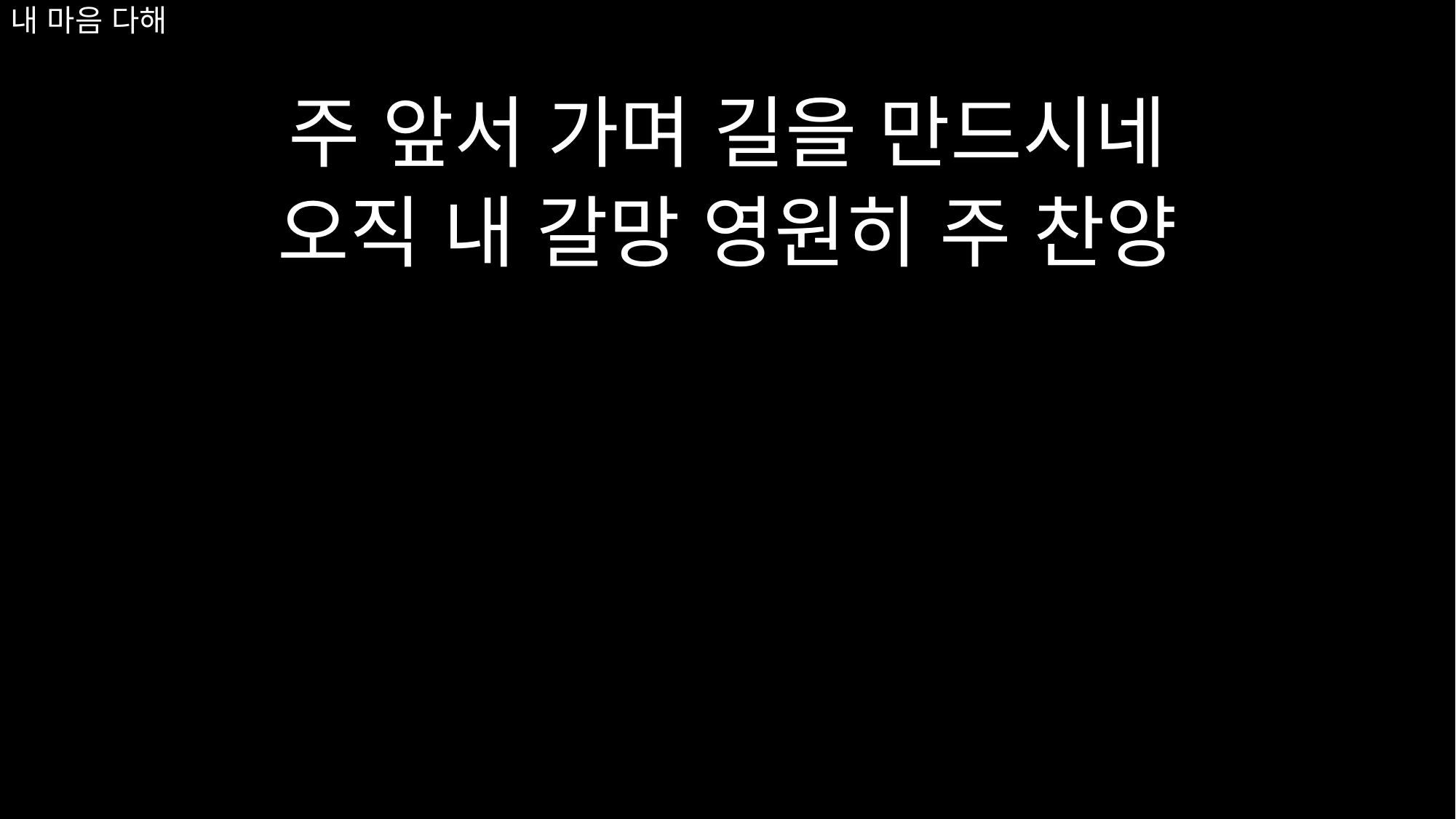

# 내 마음 다해
주 앞서 가며 길을 만드시네
오직 내 갈망 영원히 주 찬양